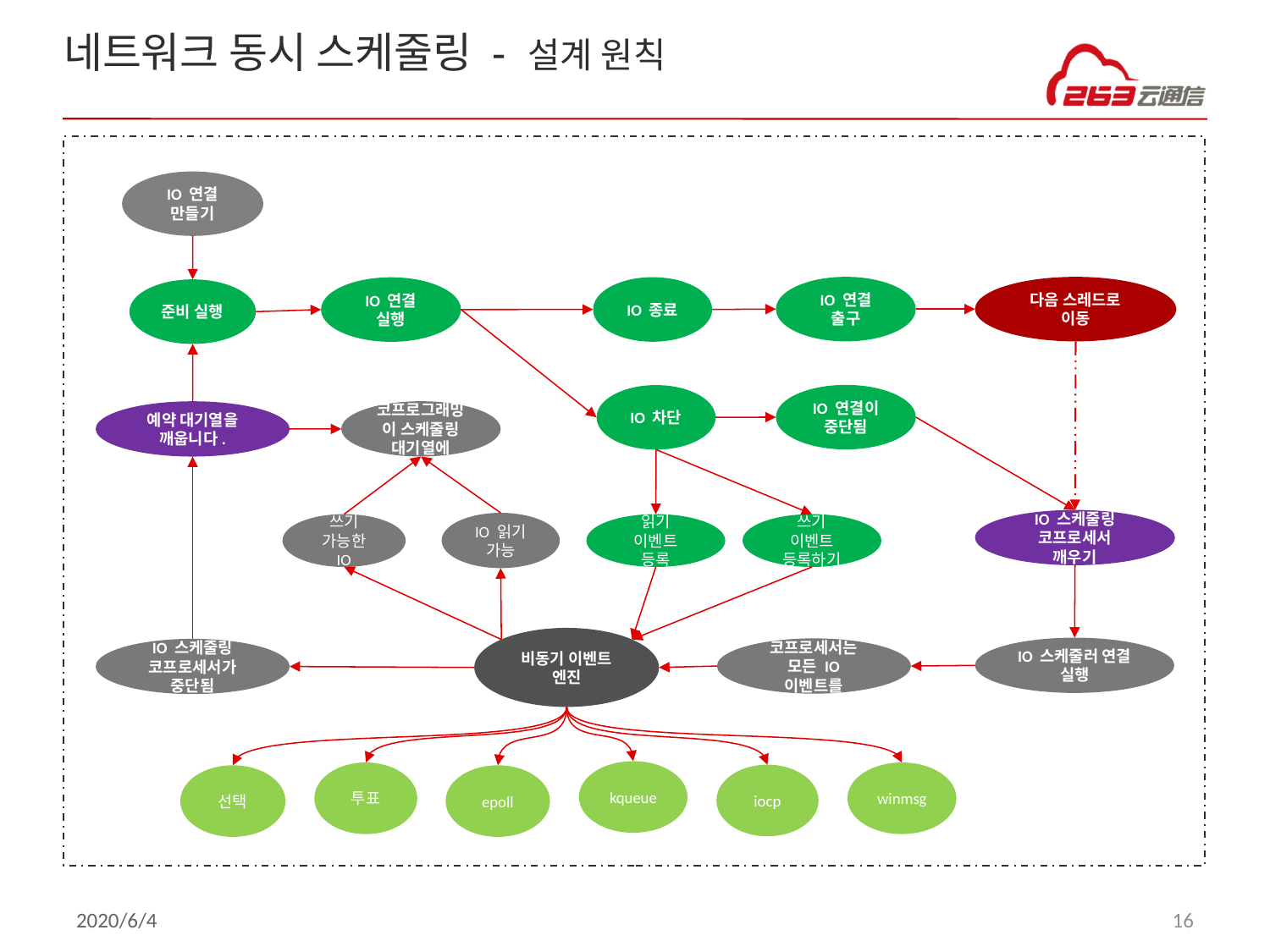

# 네트워크 동시 스케줄링 - 설계 원칙

IO 연결 만들기
IO 연결 출구
다음 스레드로 이동
IO 종료
IO 연결 실행
준비 실행
IO 연결이 중단됨
IO 차단
해당 코프로그래밍이 스케줄링 대기열에 추가됩니다.
예약 대기열을 깨웁니다.
IO 스케줄링 코프로세서 깨우기
IO 읽기 가능
쓰기 가능한 IO
쓰기 이벤트 등록하기
읽기 이벤트 등록
비동기 이벤트 엔진
IO 스케줄러 연결 실행
IO 스케줄러 코프로세서는 모든 IO 이벤트를 모니터링합니다.
IO 스케줄링 코프로세서가 중단됨
kqueue
투표
winmsg
iocp
선택
epoll